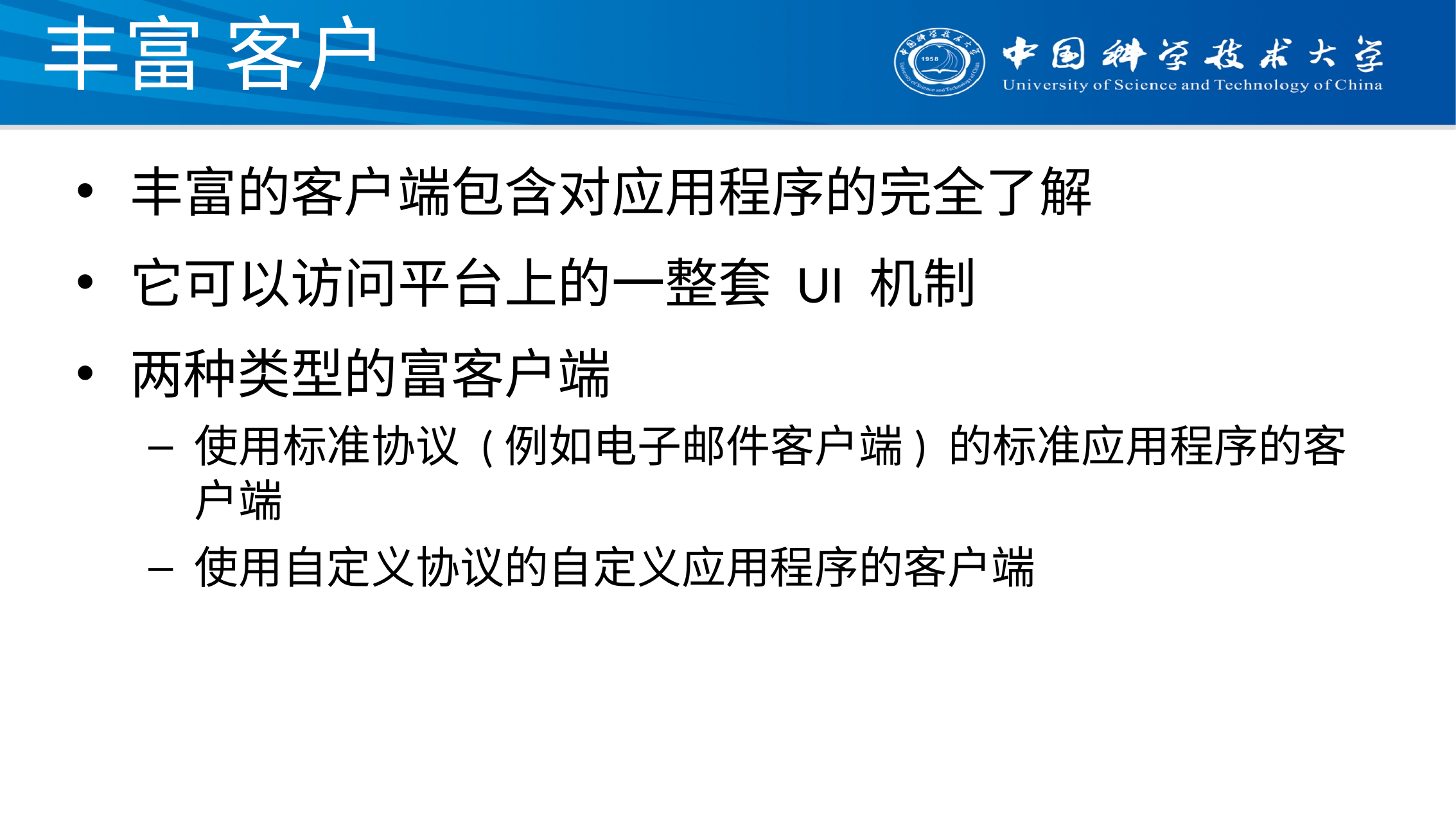

# 丰富 客户
丰富的客户端包含对应用程序的完全了解
它可以访问平台上的一整套 UI 机制
两种类型的富客户端
使用标准协议 (例如电子邮件客户端) 的标准应用程序的客户端
使用自定义协议的自定义应用程序的客户端